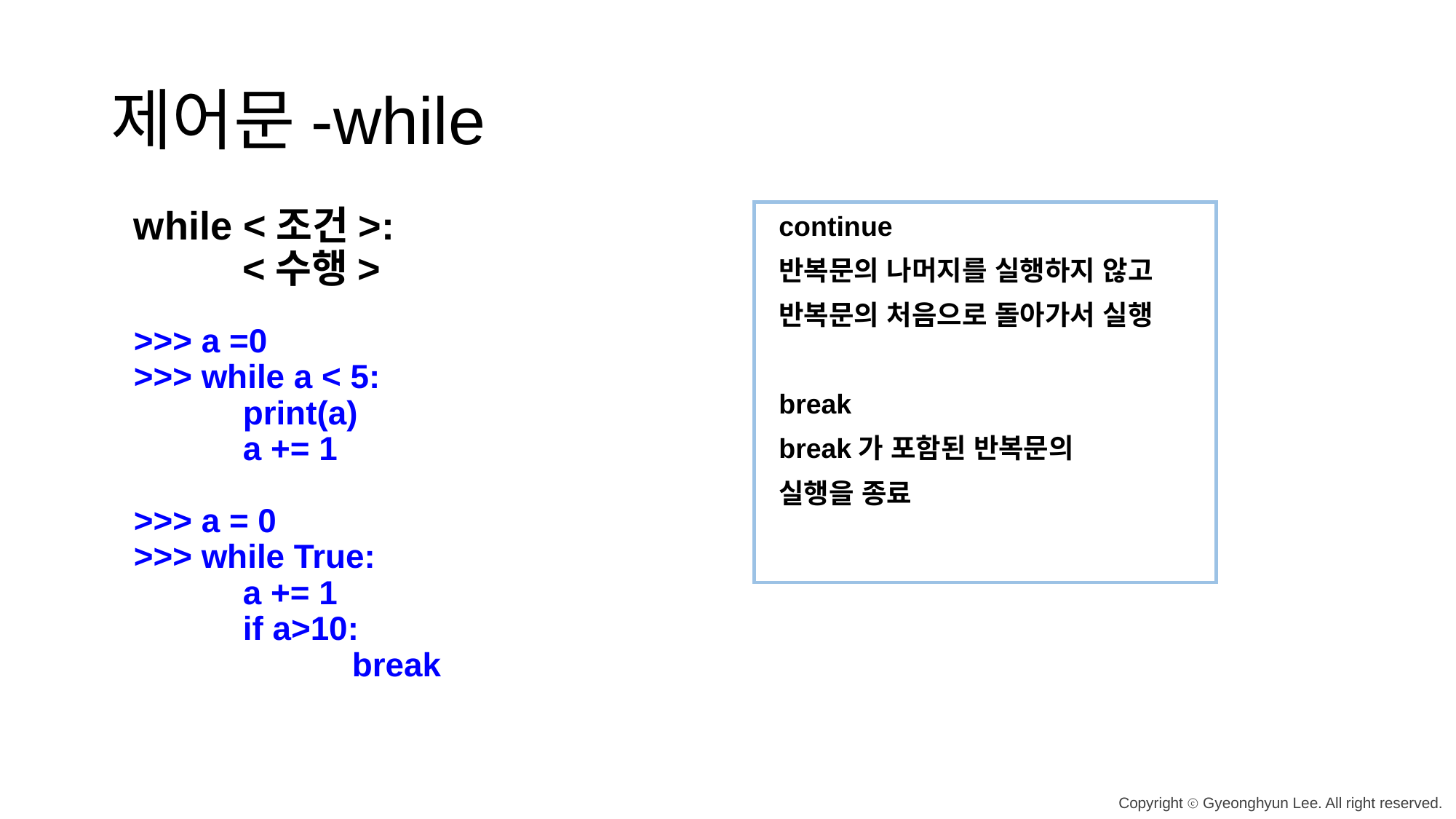

# 제어문-while
while <조건>:
	<수행>

>>> a =0
>>> while a < 5:
	print(a)
	a += 1

>>> a = 0
>>> while True:
	a += 1
	if a>10:
		break

continue
반복문의 나머지를 실행하지 않고
반복문의 처음으로 돌아가서 실행
break
break가 포함된 반복문의
실행을 종료